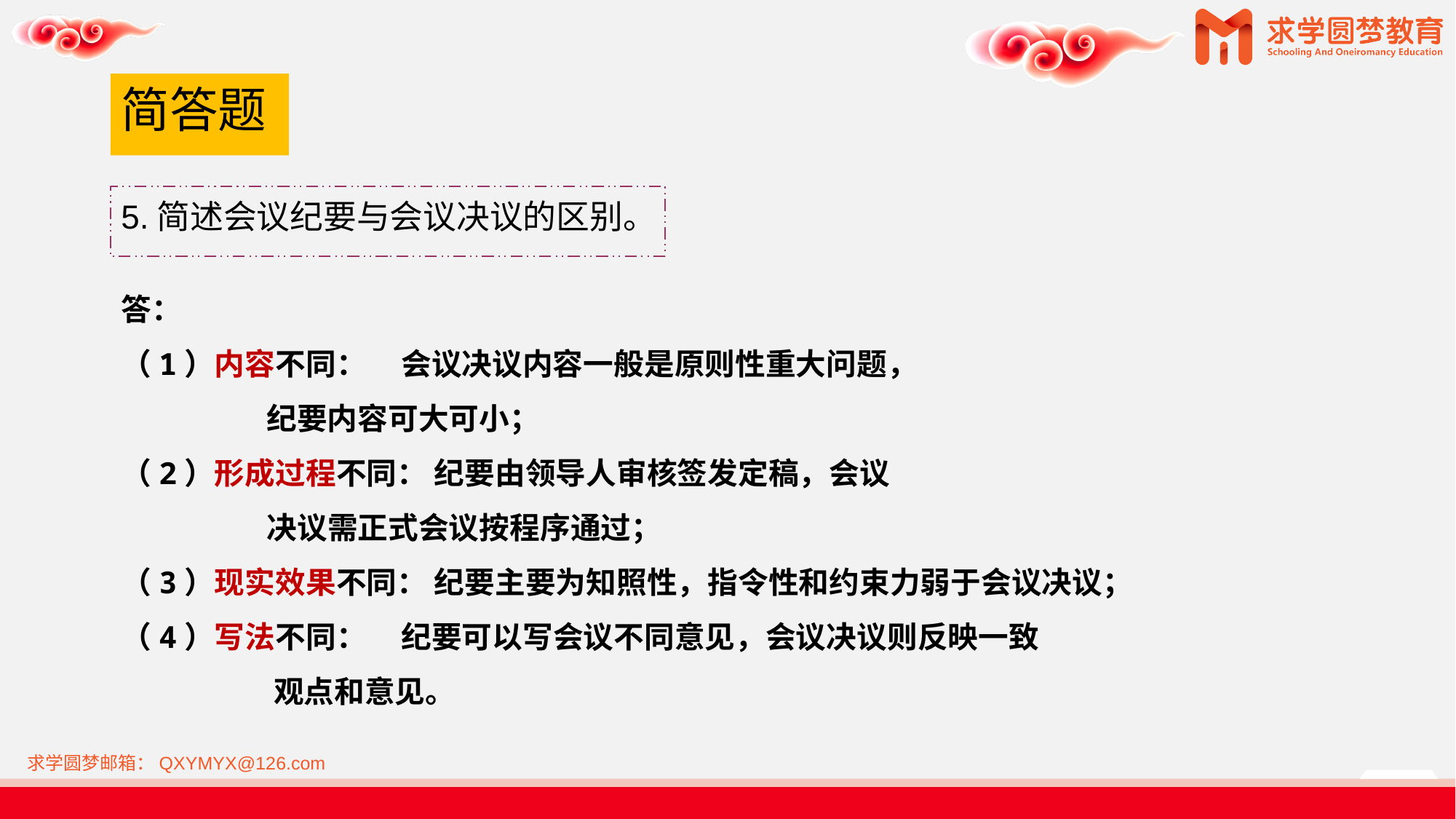

# 简答题
5.简述会议纪要与会议决议的区别。
答：
（1）内容不同：     会议决议内容一般是原则性重大问题，
                    纪要内容可大可小；
（2）形成过程不同： 纪要由领导人审核签发定稿，会议
                    决议需正式会议按程序通过；
（3）现实效果不同： 纪要主要为知照性，指令性和约束力弱于会议决议；
（4）写法不同：     纪要可以写会议不同意见，会议决议则反映一致
                     观点和意见。